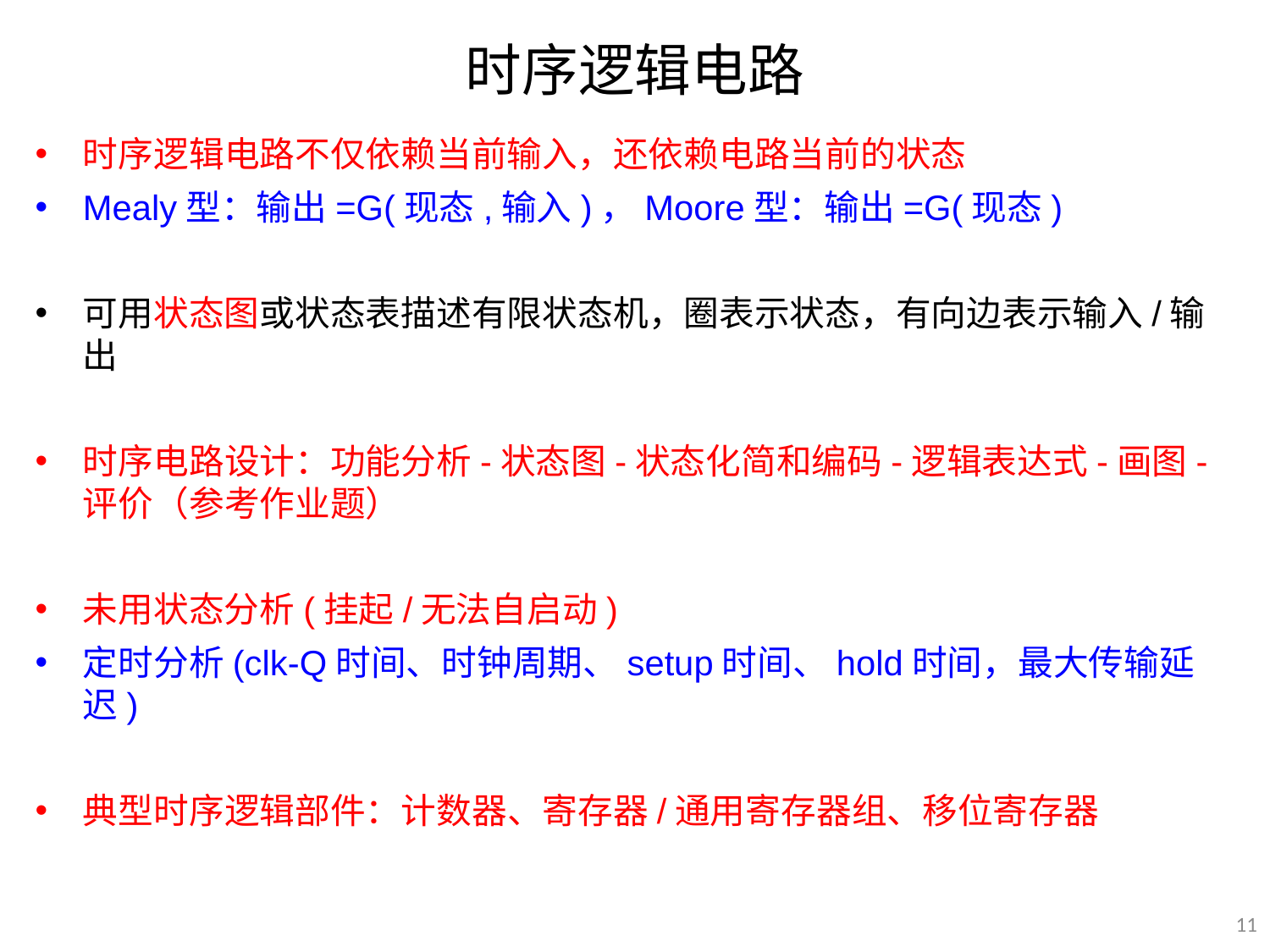

# 时序逻辑电路
时序逻辑电路不仅依赖当前输入，还依赖电路当前的状态
Mealy型：输出=G(现态,输入)，Moore型：输出=G(现态)

可用状态图或状态表描述有限状态机，圈表示状态，有向边表示输入/输出

时序电路设计：功能分析-状态图-状态化简和编码-逻辑表达式-画图-评价（参考作业题）

未用状态分析(挂起/无法自启动)
定时分析(clk-Q时间、时钟周期、setup时间、hold时间，最大传输延迟)

典型时序逻辑部件：计数器、寄存器/通用寄存器组、移位寄存器
11